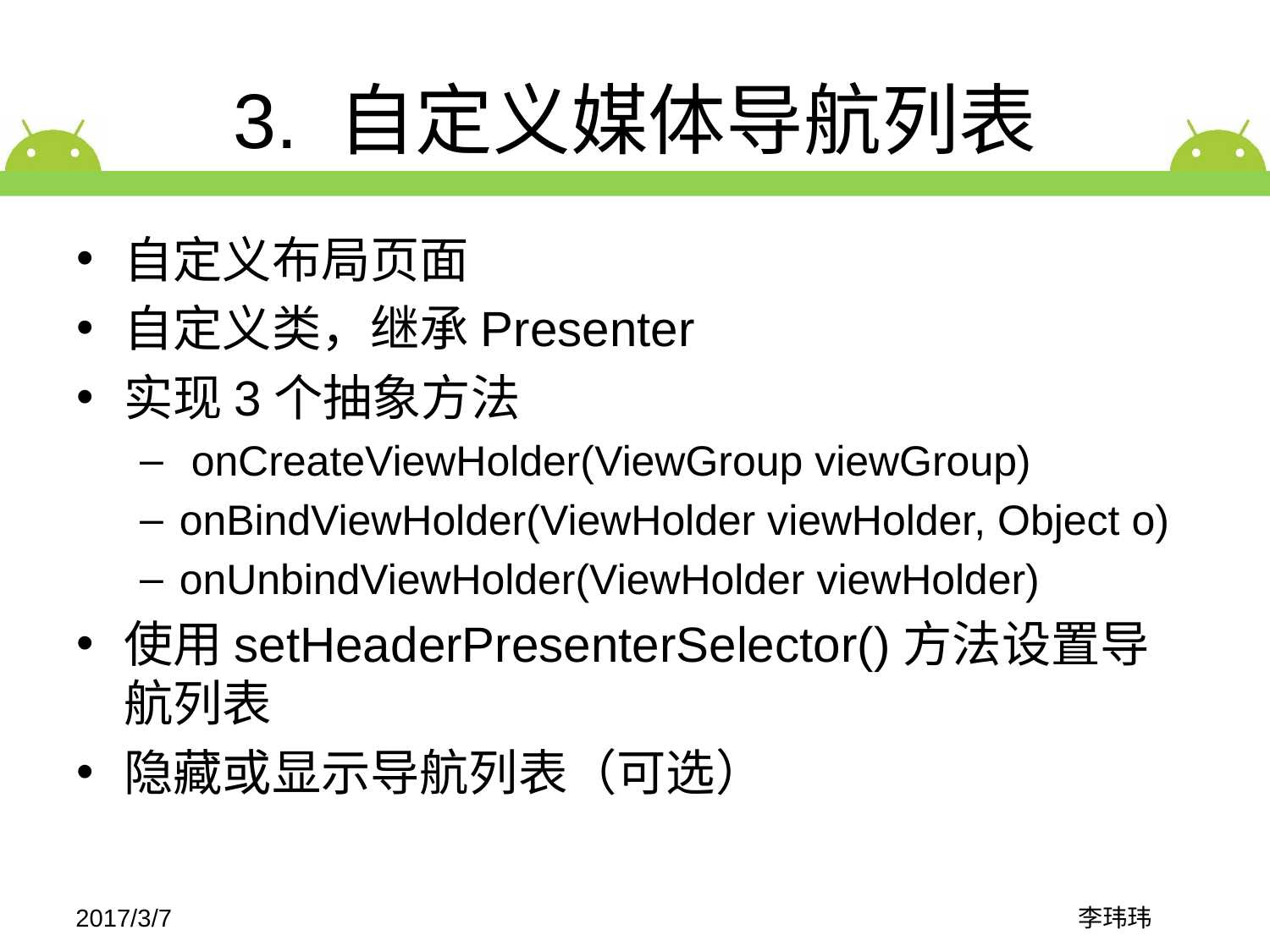

# 3. 自定义媒体导航列表
自定义布局页面
自定义类，继承Presenter
实现3个抽象方法
 onCreateViewHolder(ViewGroup viewGroup)
onBindViewHolder(ViewHolder viewHolder, Object o)
onUnbindViewHolder(ViewHolder viewHolder)
使用setHeaderPresenterSelector()方法设置导航列表
隐藏或显示导航列表（可选）